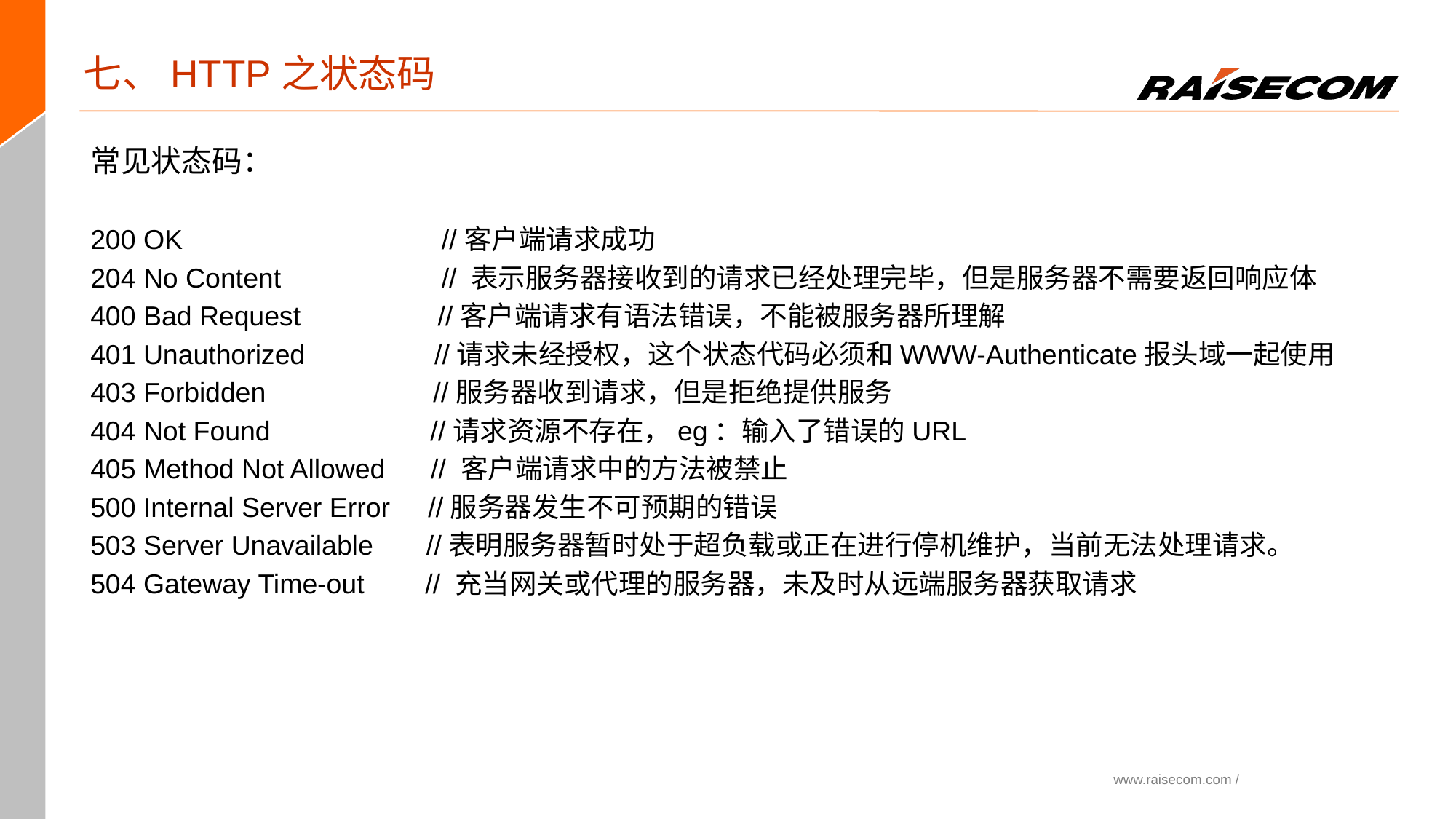

# 七、HTTP之状态码
常见状态码：

200 OK                                  //客户端请求成功
204 No Content                     // 表示服务器接收到的请求已经处理完毕，但是服务器不需要返回响应体
400 Bad Request                  //客户端请求有语法错误，不能被服务器所理解
401 Unauthorized                 //请求未经授权，这个状态代码必须和WWW-Authenticate报头域一起使用
403 Forbidden                      //服务器收到请求，但是拒绝提供服务
404 Not Found                     //请求资源不存在，eg：输入了错误的URL
405 Method Not Allowed      // 客户端请求中的方法被禁止
500 Internal Server Error     //服务器发生不可预期的错误
503 Server Unavailable       //表明服务器暂时处于超负载或正在进行停机维护，当前无法处理请求。
504 Gateway Time-out        // 充当网关或代理的服务器，未及时从远端服务器获取请求